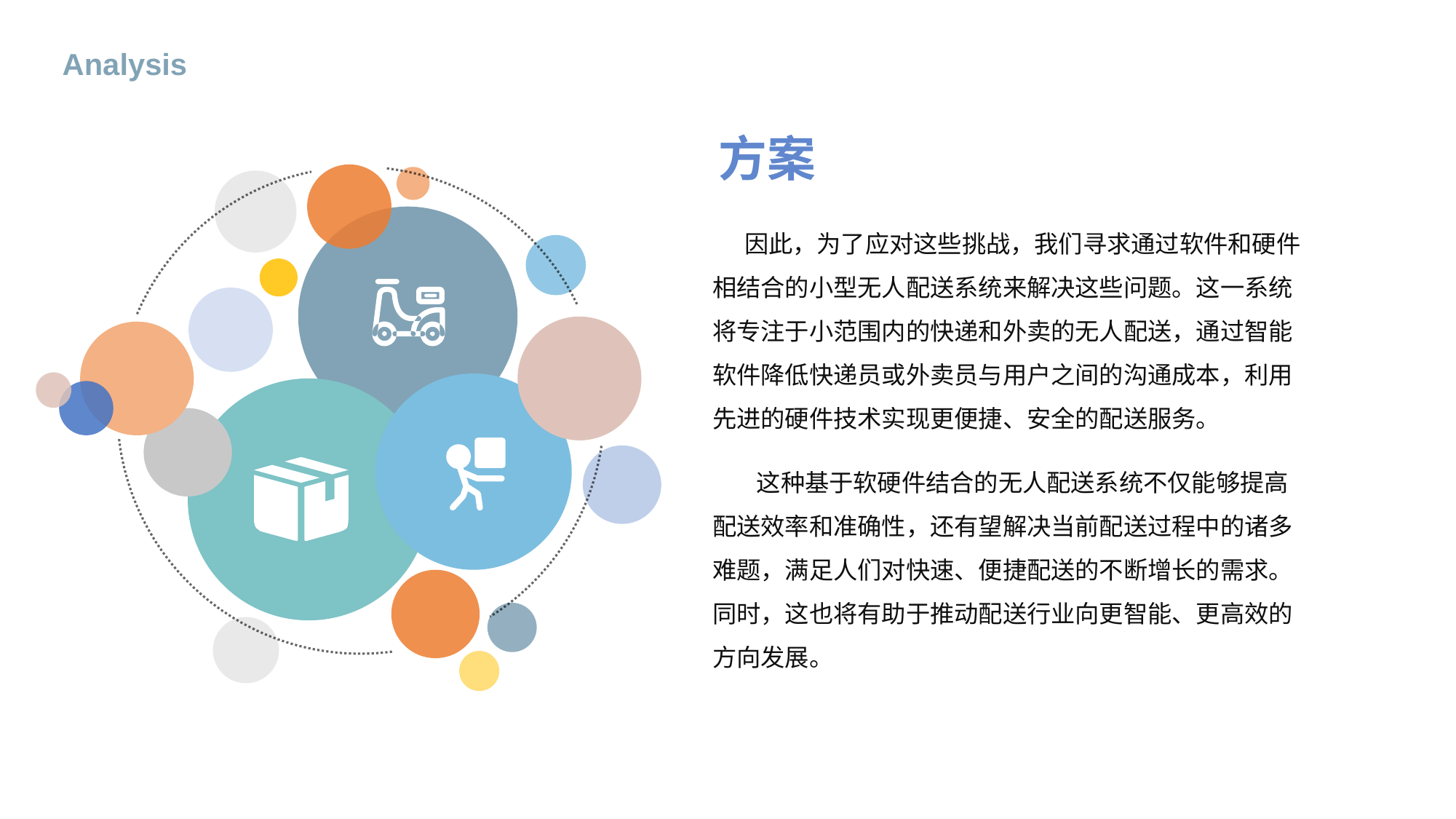

Analysis
方案

因此，为了应对这些挑战，我们寻求通过软件和硬件相结合的小型无人配送系统来解决这些问题。这一系统将专注于小范围内的快递和外卖的无人配送，通过智能软件降低快递员或外卖员与用户之间的沟通成本，利用先进的硬件技术实现更便捷、安全的配送服务。

       这种基于软硬件结合的无人配送系统不仅能够提高配送效率和准确性，还有望解决当前配送过程中的诸多难题，满足人们对快速、便捷配送的不断增长的需求。同时，这也将有助于推动配送行业向更智能、更高效的方向发展。